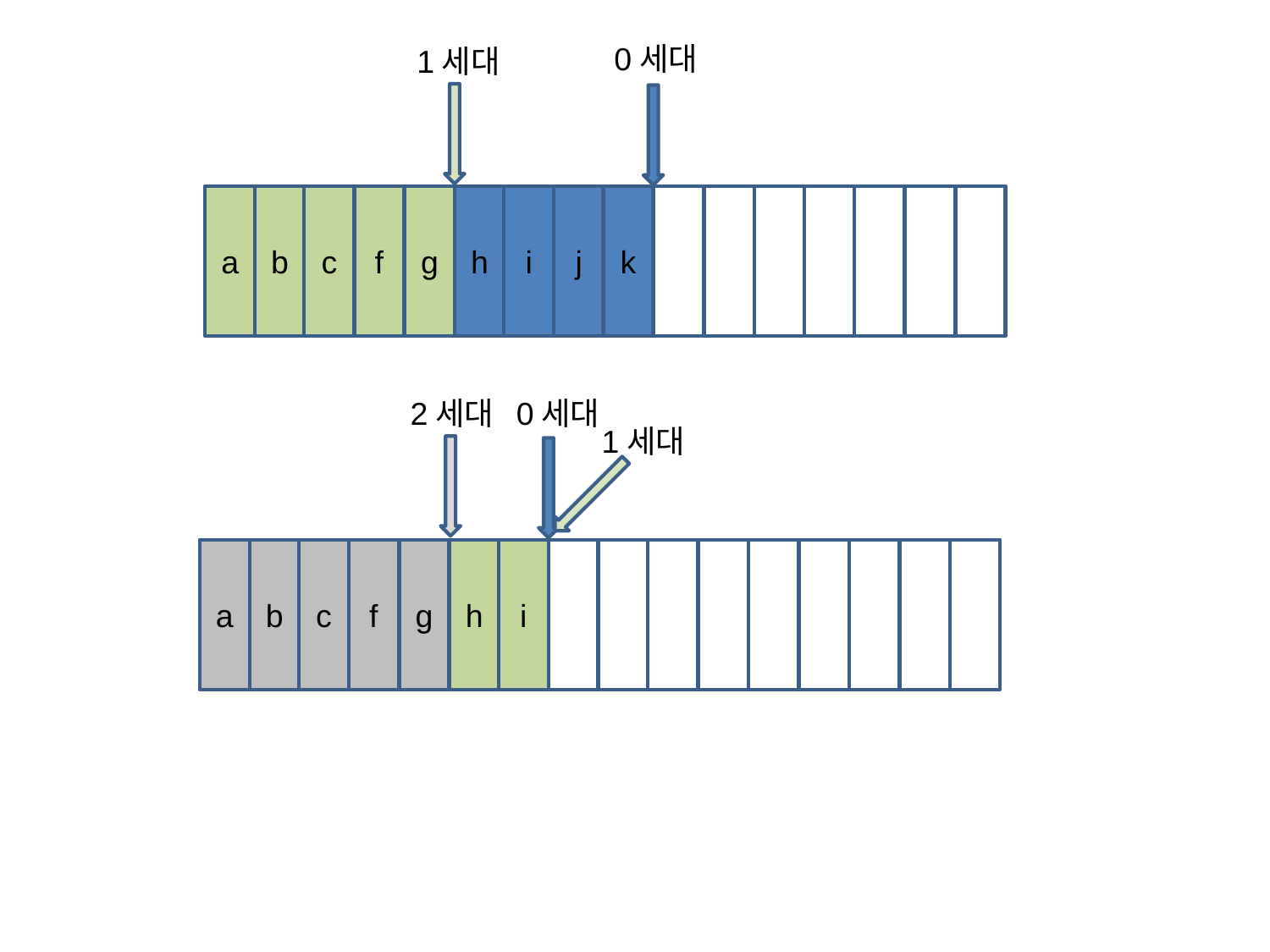

0세대
1세대

a
b
c
f
g
h
i
j
k

0세대
2세대
1세대

a
b
c
f
g
h
i